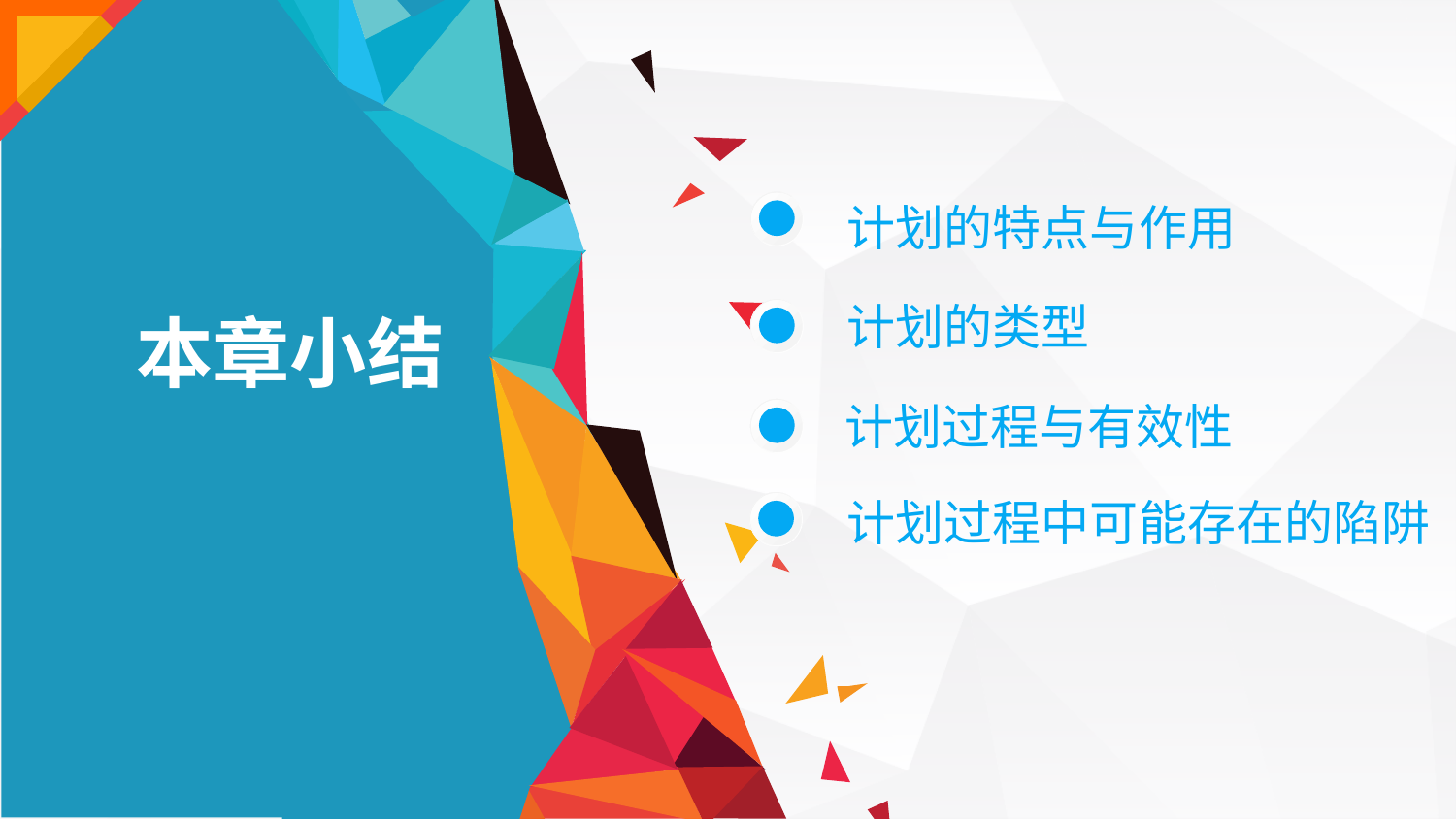

计划的特点与作用

计划的类型
本章小结

计划过程与有效性

计划过程中可能存在的陷阱